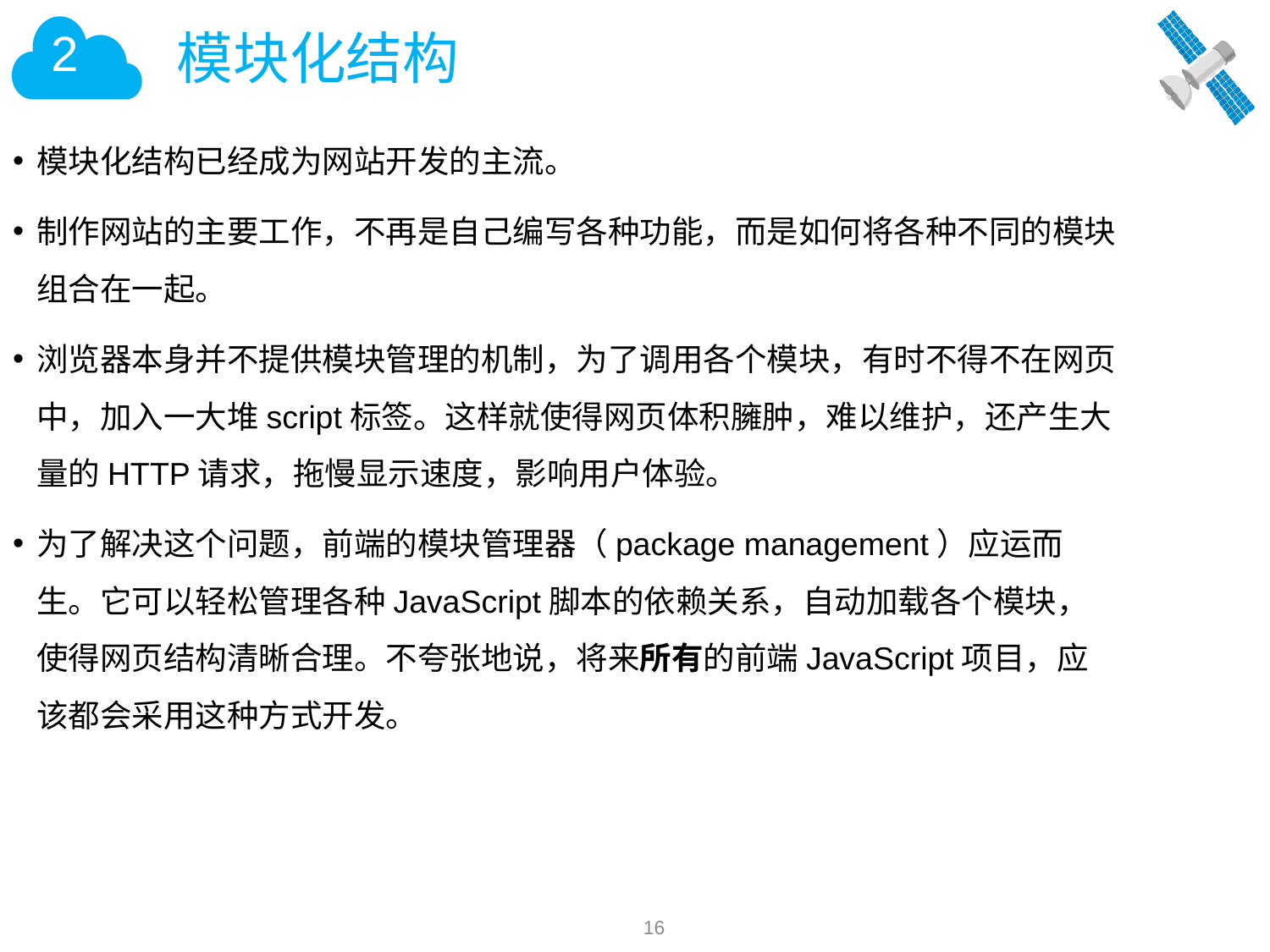

# 模块化结构
模块化结构已经成为网站开发的主流。
制作网站的主要工作，不再是自己编写各种功能，而是如何将各种不同的模块组合在一起。
浏览器本身并不提供模块管理的机制，为了调用各个模块，有时不得不在网页中，加入一大堆script标签。这样就使得网页体积臃肿，难以维护，还产生大量的HTTP请求，拖慢显示速度，影响用户体验。
为了解决这个问题，前端的模块管理器（package management）应运而生。它可以轻松管理各种JavaScript脚本的依赖关系，自动加载各个模块，使得网页结构清晰合理。不夸张地说，将来所有的前端JavaScript项目，应该都会采用这种方式开发。

16